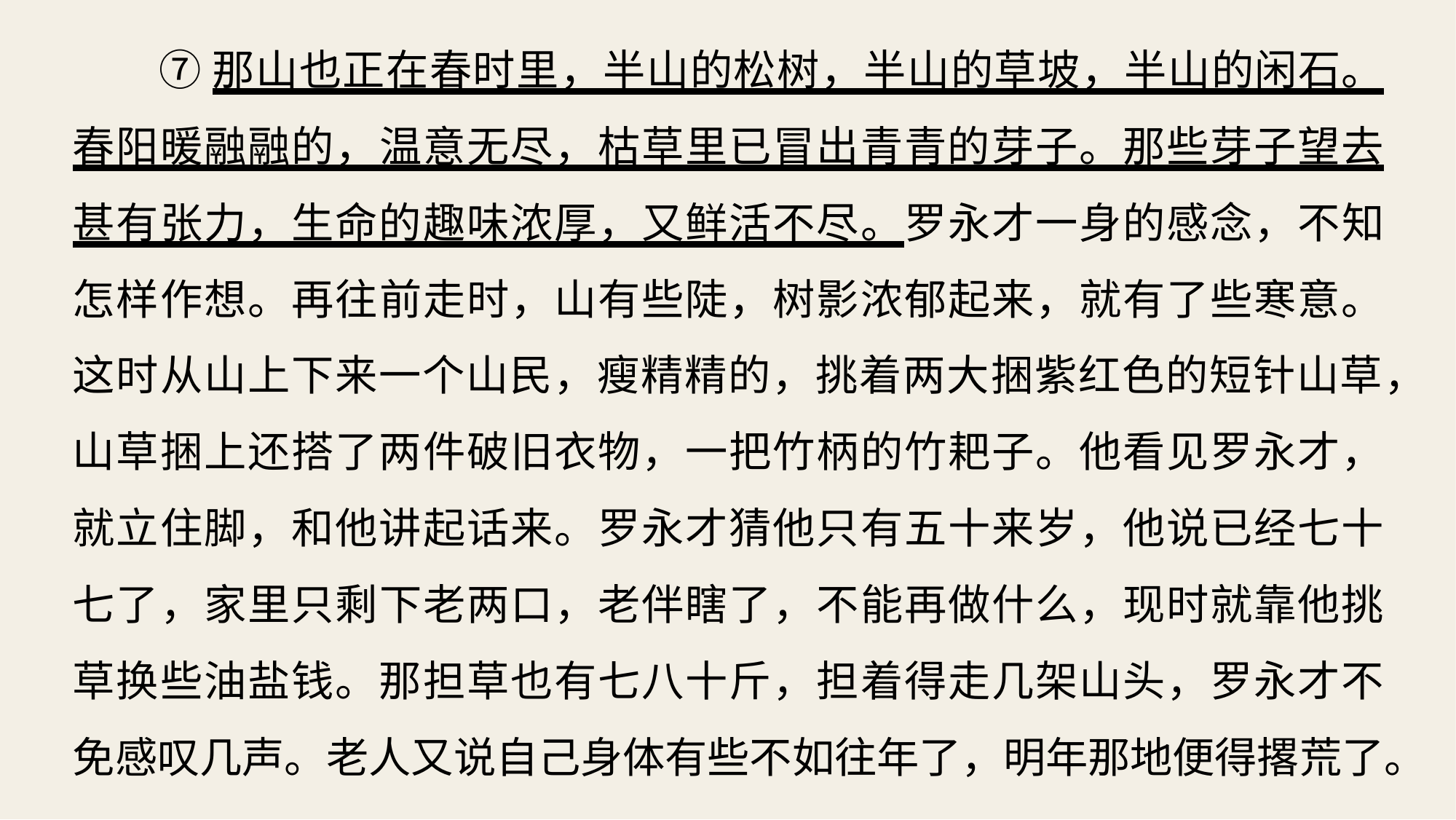

⑦那山也正在春时里，半山的松树，半山的草坡，半山的闲石。春阳暖融融的，温意无尽，枯草里已冒出青青的芽子。那些芽子望去甚有张力，生命的趣味浓厚，又鲜活不尽。罗永才一身的感念，不知怎样作想。再往前走时，山有些陡，树影浓郁起来，就有了些寒意。这时从山上下来一个山民，瘦精精的，挑着两大捆紫红色的短针山草，山草捆上还搭了两件破旧衣物，一把竹柄的竹耙子。他看见罗永才，就立住脚，和他讲起话来。罗永才猜他只有五十来岁，他说已经七十七了，家里只剩下老两口，老伴瞎了，不能再做什么，现时就靠他挑草换些油盐钱。那担草也有七八十斤，担着得走几架山头，罗永才不免感叹几声。老人又说自己身体有些不如往年了，明年那地便得撂荒了。